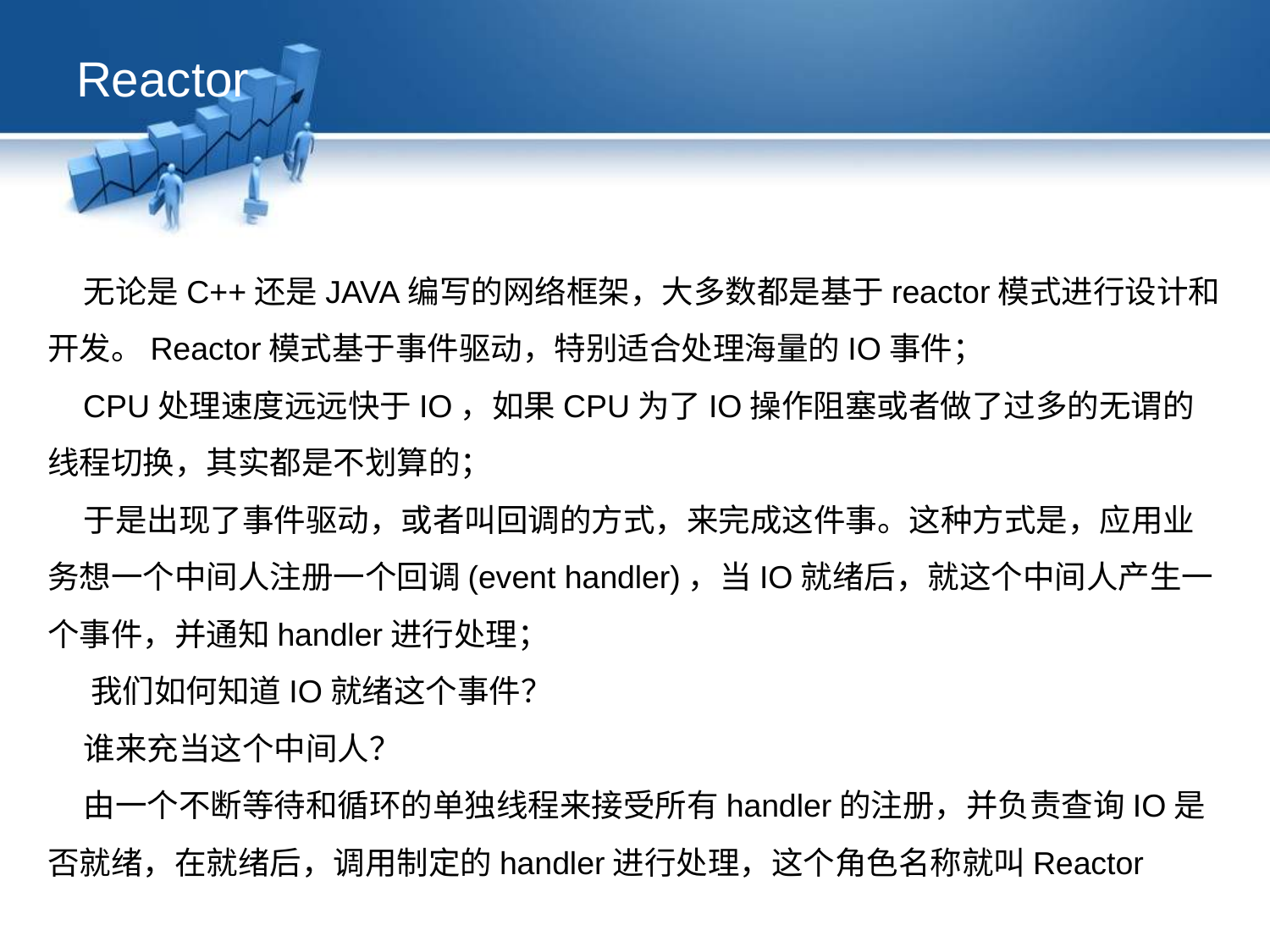

# Reactor
    无论是C++还是JAVA编写的网络框架，大多数都是基于reactor模式进行设计和开发。Reactor模式基于事件驱动，特别适合处理海量的IO事件；
    CPU处理速度远远快于IO，如果CPU为了IO操作阻塞或者做了过多的无谓的线程切换，其实都是不划算的；
    于是出现了事件驱动，或者叫回调的方式，来完成这件事。这种方式是，应用业务想一个中间人注册一个回调(event handler)，当IO就绪后，就这个中间人产生一个事件，并通知handler进行处理；
     我们如何知道IO就绪这个事件？
    谁来充当这个中间人？
    由一个不断等待和循环的单独线程来接受所有handler的注册，并负责查询IO是否就绪，在就绪后，调用制定的handler进行处理，这个角色名称就叫Reactor